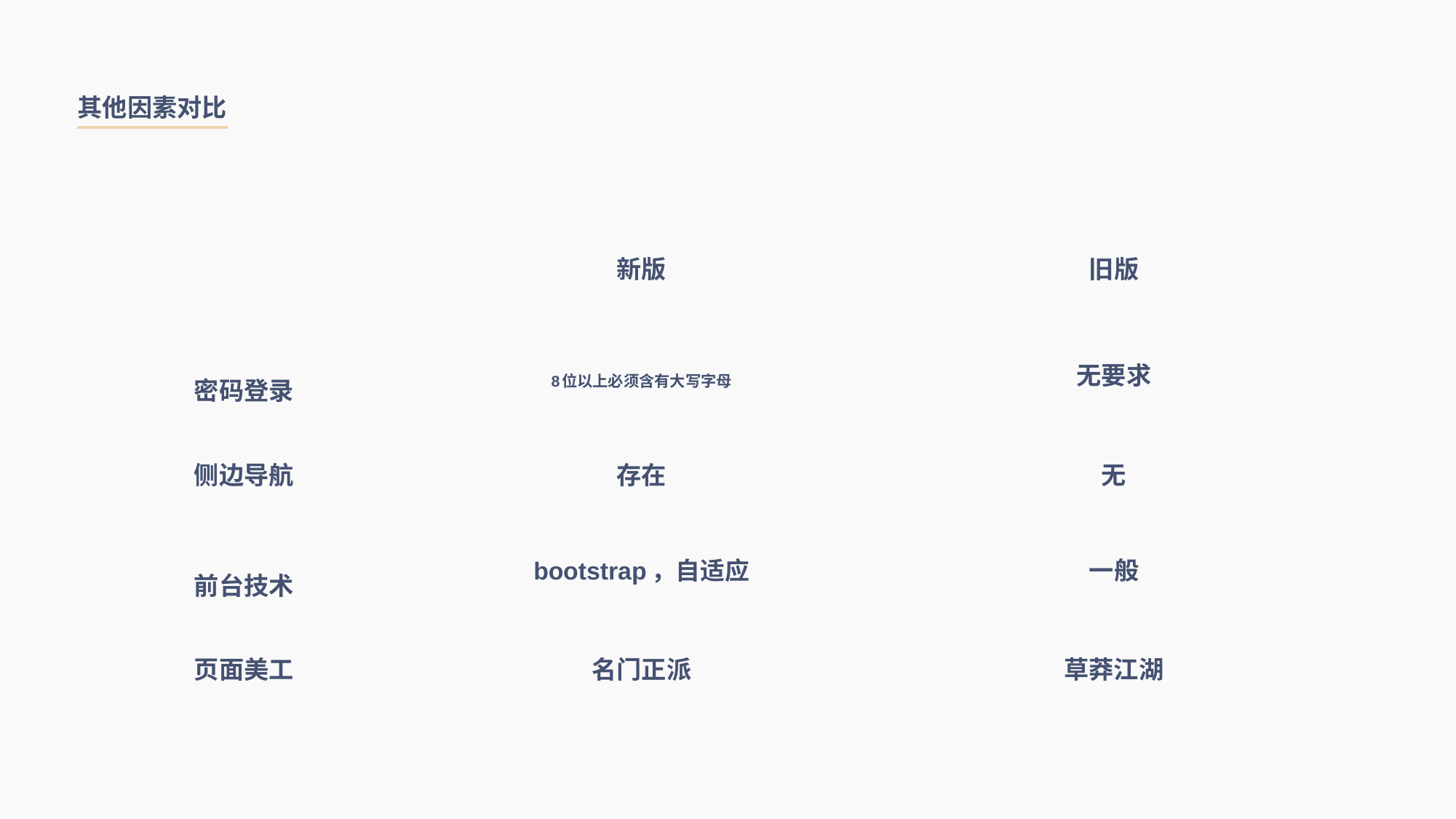

其他因素对比
新版
旧版
8位以上必须含有大写字母
无要求
密码登录
侧边导航
存在
无
bootstrap，自适应
一般
前台技术
页面美工
名门正派
草莽江湖